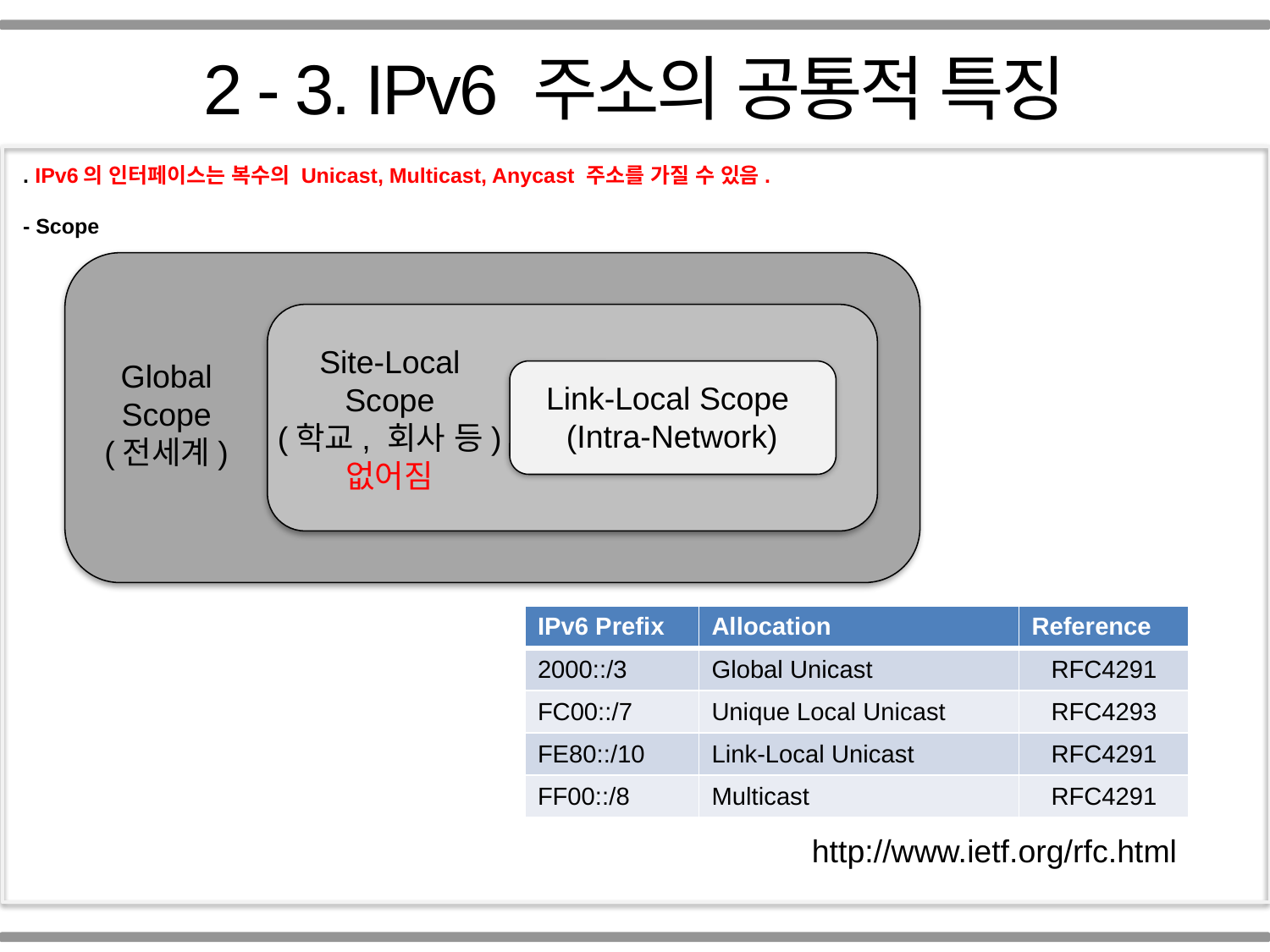

Part 01

2 - 3. IPv6 주소의 공통적 특징

. IPv6의 인터페이스는 복수의 Unicast, Multicast, Anycast 주소를 가질 수 있음.

- Scope

Site-Local
Scope
(학교, 회사 등)
없어짐
Global
Scope
(전세계)

Link-Local Scope
(Intra-Network)
| IPv6 Prefix | Allocation | Reference |
| --- | --- | --- |
| 2000::/3 | Global Unicast | RFC4291 |
| FC00::/7 | Unique Local Unicast | RFC4293 |
| FE80::/10 | Link-Local Unicast | RFC4291 |
| FF00::/8 | Multicast | RFC4291 |
http://www.ietf.org/rfc.html